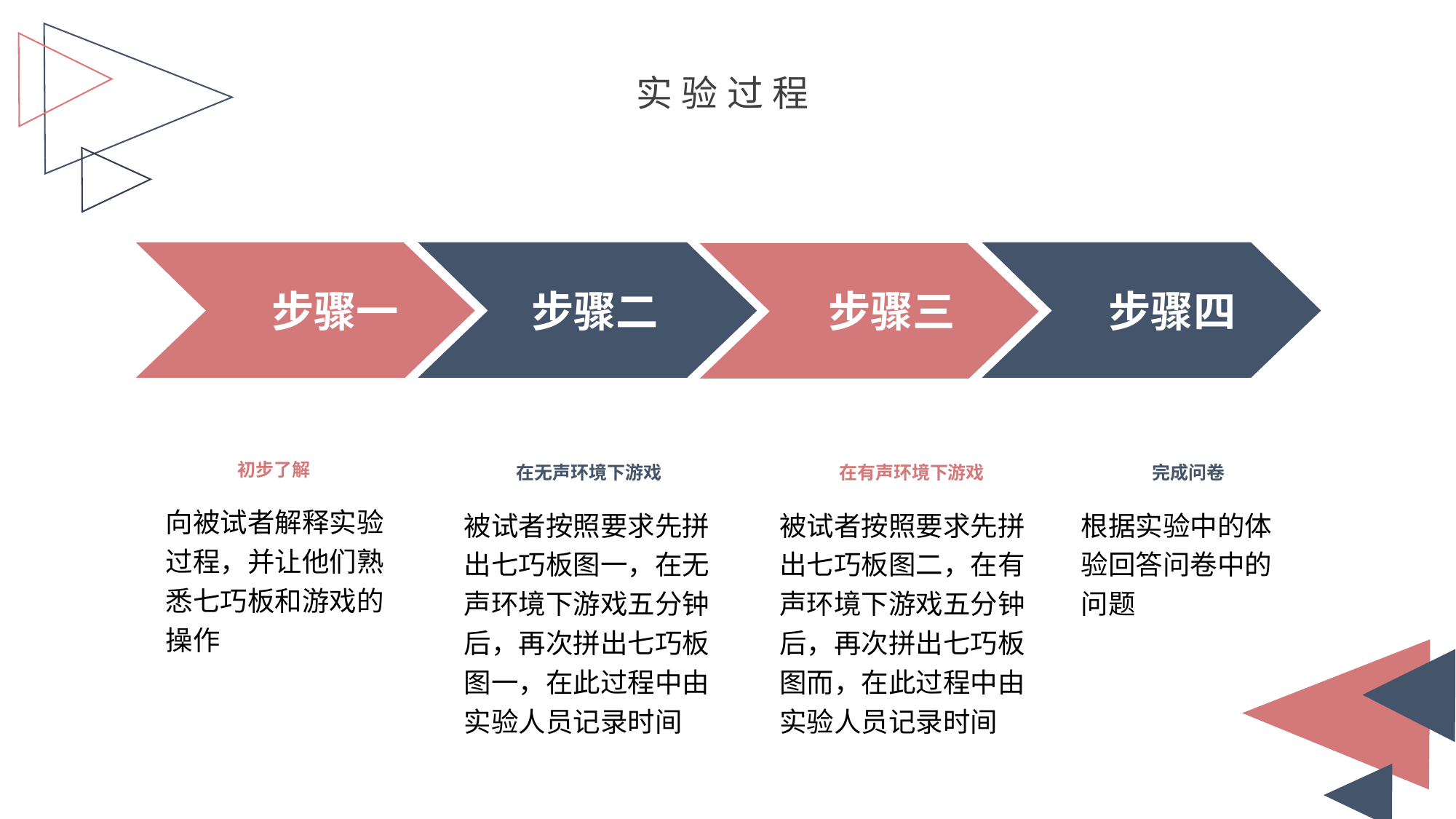

实验过程

步骤一
步骤二
步骤三
步骤四
初步了解
向被试者解释实验过程，并让他们熟悉七巧板和游戏的操作
在无声环境下游戏
被试者按照要求先拼出七巧板图一，在无声环境下游戏五分钟后，再次拼出七巧板图一，在此过程中由实验人员记录时间
在有声环境下游戏
被试者按照要求先拼出七巧板图二，在有声环境下游戏五分钟后，再次拼出七巧板图而，在此过程中由实验人员记录时间
完成问卷
根据实验中的体验回答问卷中的问题